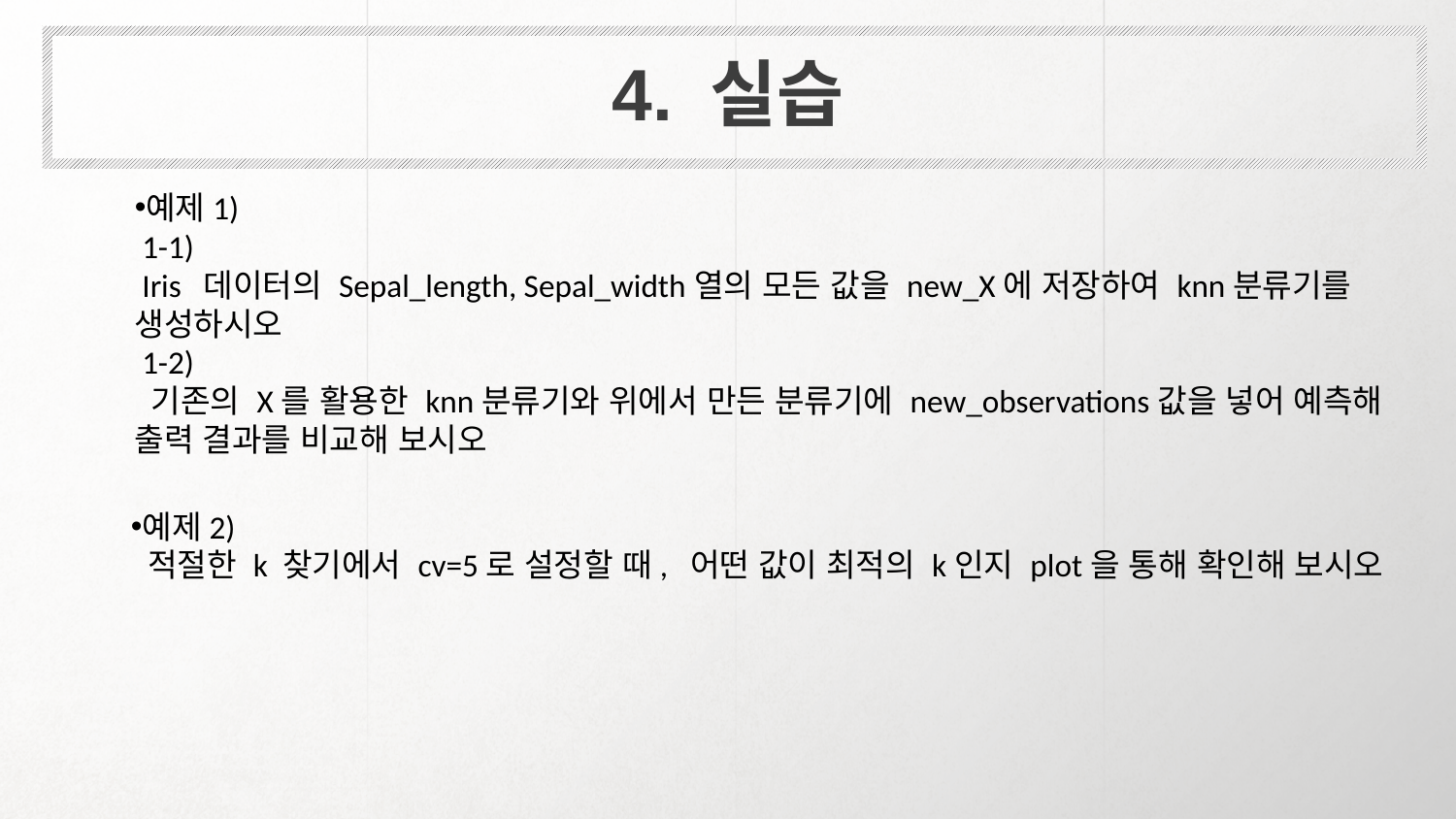

4. 실습
예제1)
 1-1)
 Iris  데이터의 Sepal_length, Sepal_width열의 모든 값을 new_X에 저장하여 knn분류기를 생성하시오
 1-2)
 기존의 X를 활용한 knn분류기와 위에서 만든 분류기에 new_observations값을 넣어 예측해 출력 결과를 비교해 보시오

예제2)
 적절한 k 찾기에서 cv=5로 설정할 때,  어떤 값이 최적의 k인지 plot을 통해 확인해 보시오